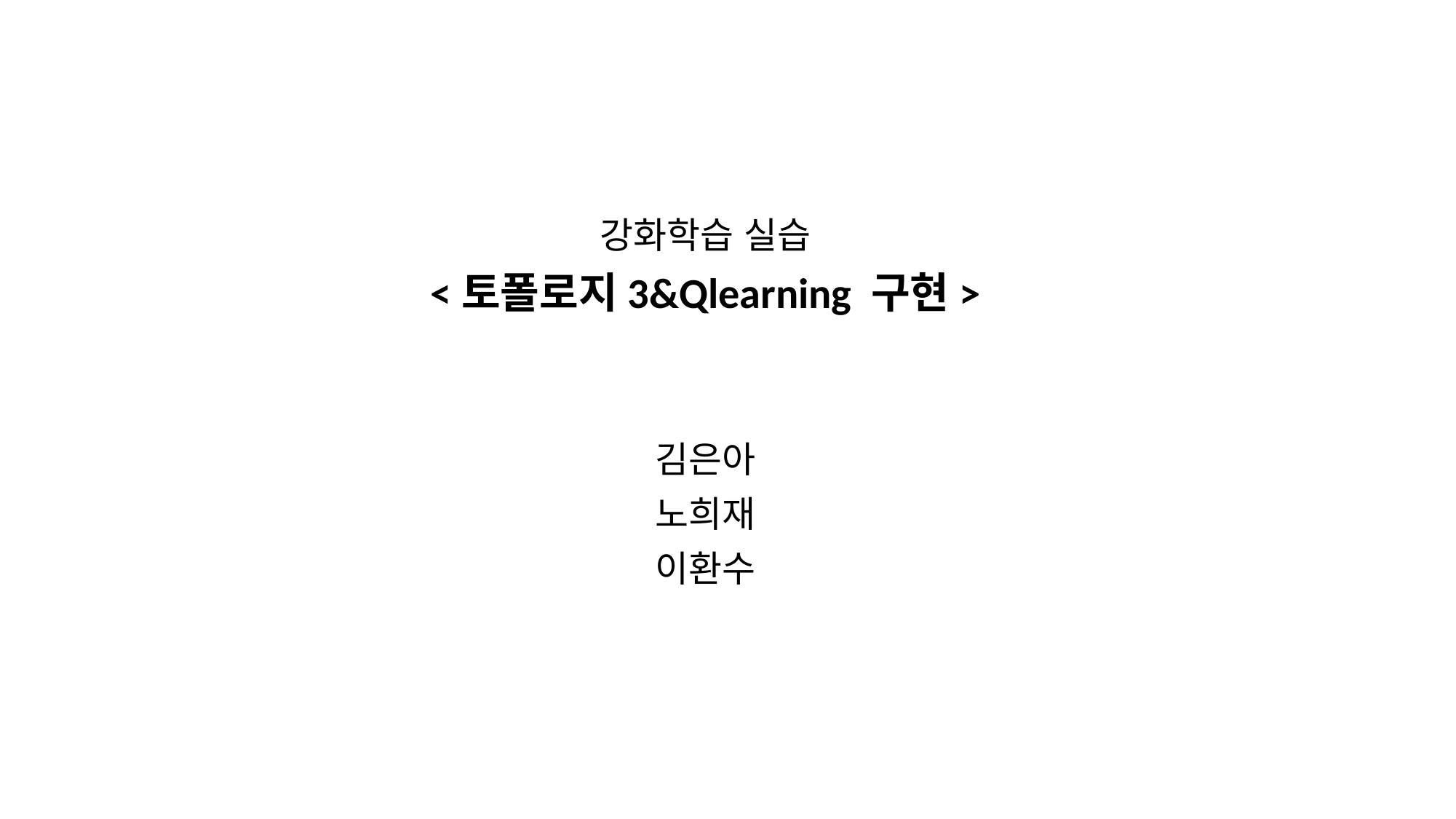

강화학습 실습
<토폴로지3&Qlearning 구현>

김은아
노희재
이환수